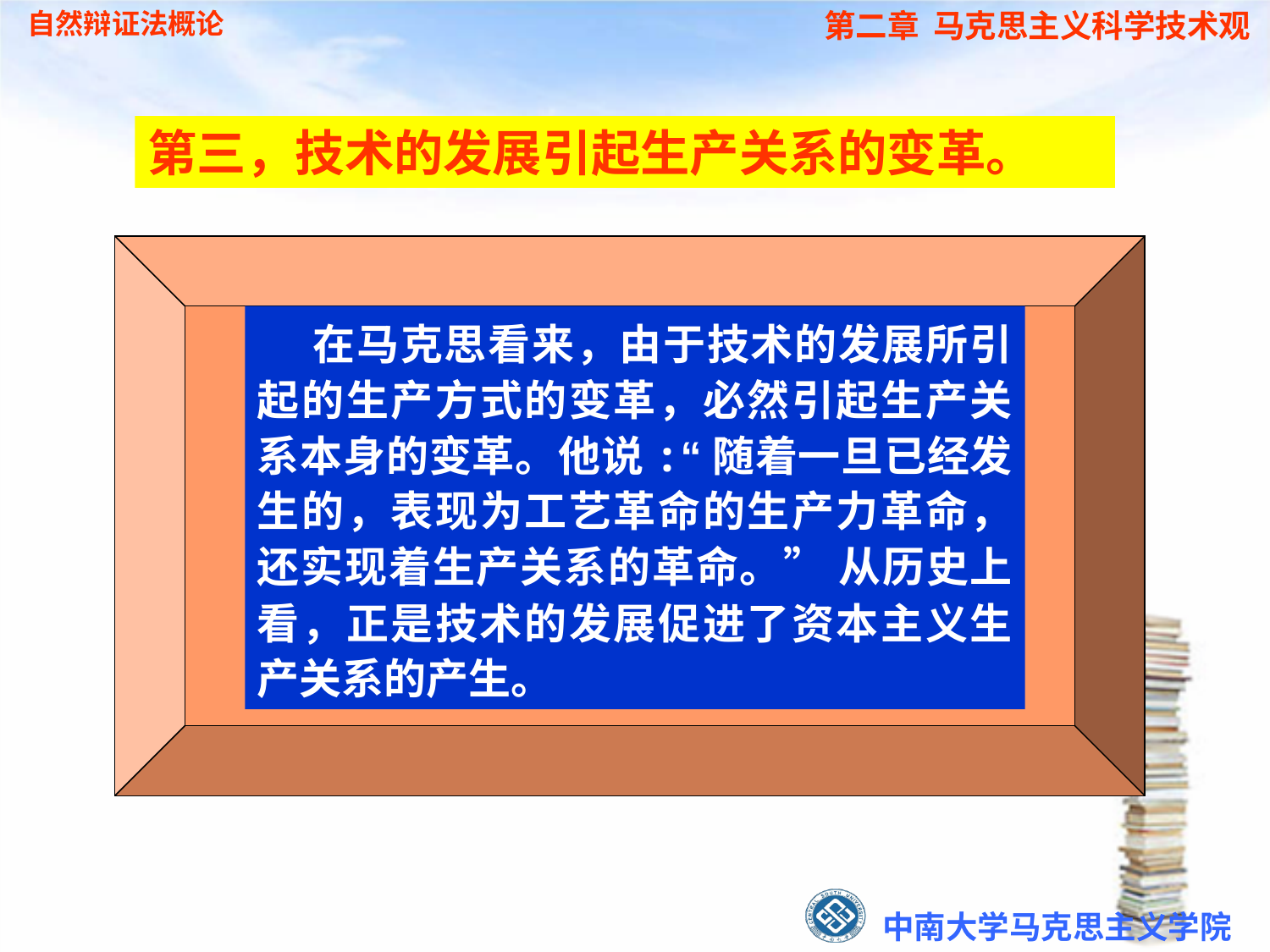

第三，技术的发展引起生产关系的变革。

    在马克思看来，由于技术的发展所引起的生产方式的变革，必然引起生产关系本身的变革。他说:“随着一旦已经发生的，表现为工艺革命的生产力革命，还实现着生产关系的革命。” 从历史上看，正是技术的发展促进了资本主义生产关系的产生。